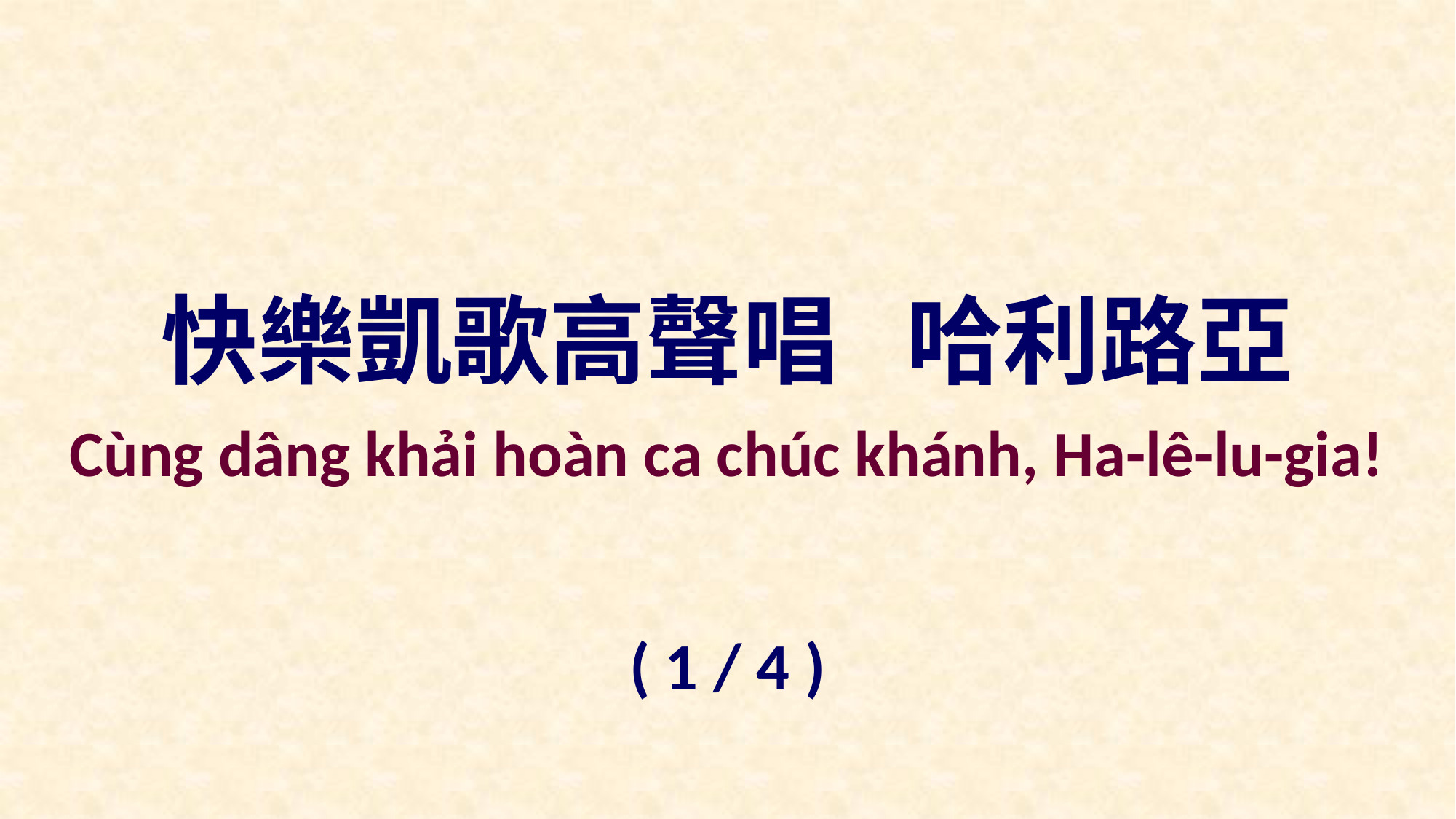

快樂凱歌高聲唱   哈利路亞
Cùng dâng khải hoàn ca chúc khánh, Ha-lê-lu-gia!
( 1 / 4 )